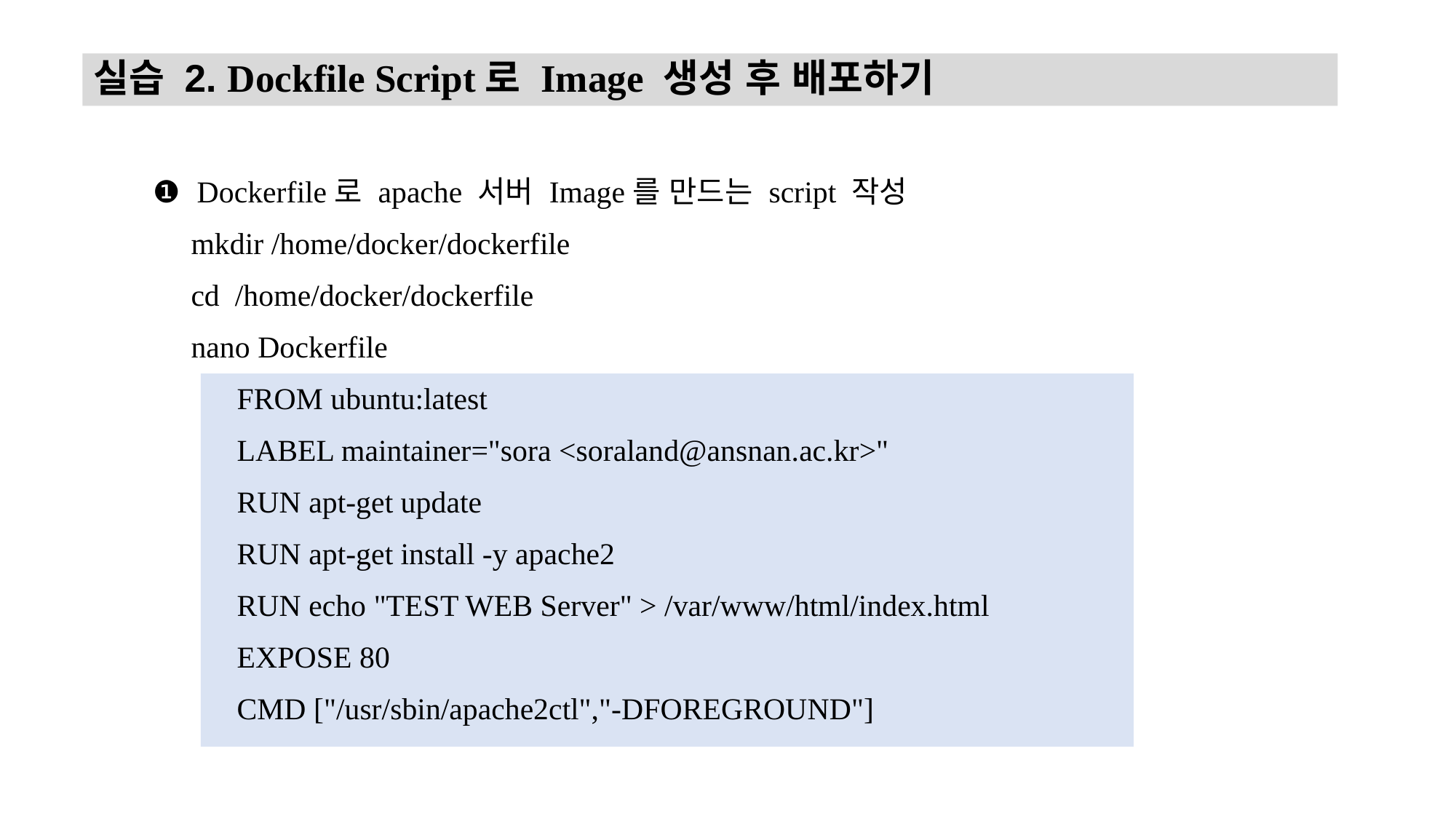

실습 2. Dockfile Script로 Image 생성 후 배포하기
❶  Dockerfile로 apache 서버 Image를 만드는 script 작성
     mkdir /home/docker/dockerfile
     cd  /home/docker/dockerfile
     nano Dockerfile
           FROM ubuntu:latest
           LABEL maintainer="sora <soraland@ansnan.ac.kr>"
           RUN apt-get update
           RUN apt-get install -y apache2
           RUN echo "TEST WEB Server" > /var/www/html/index.html
           EXPOSE 80
           CMD ["/usr/sbin/apache2ctl","-DFOREGROUND"]